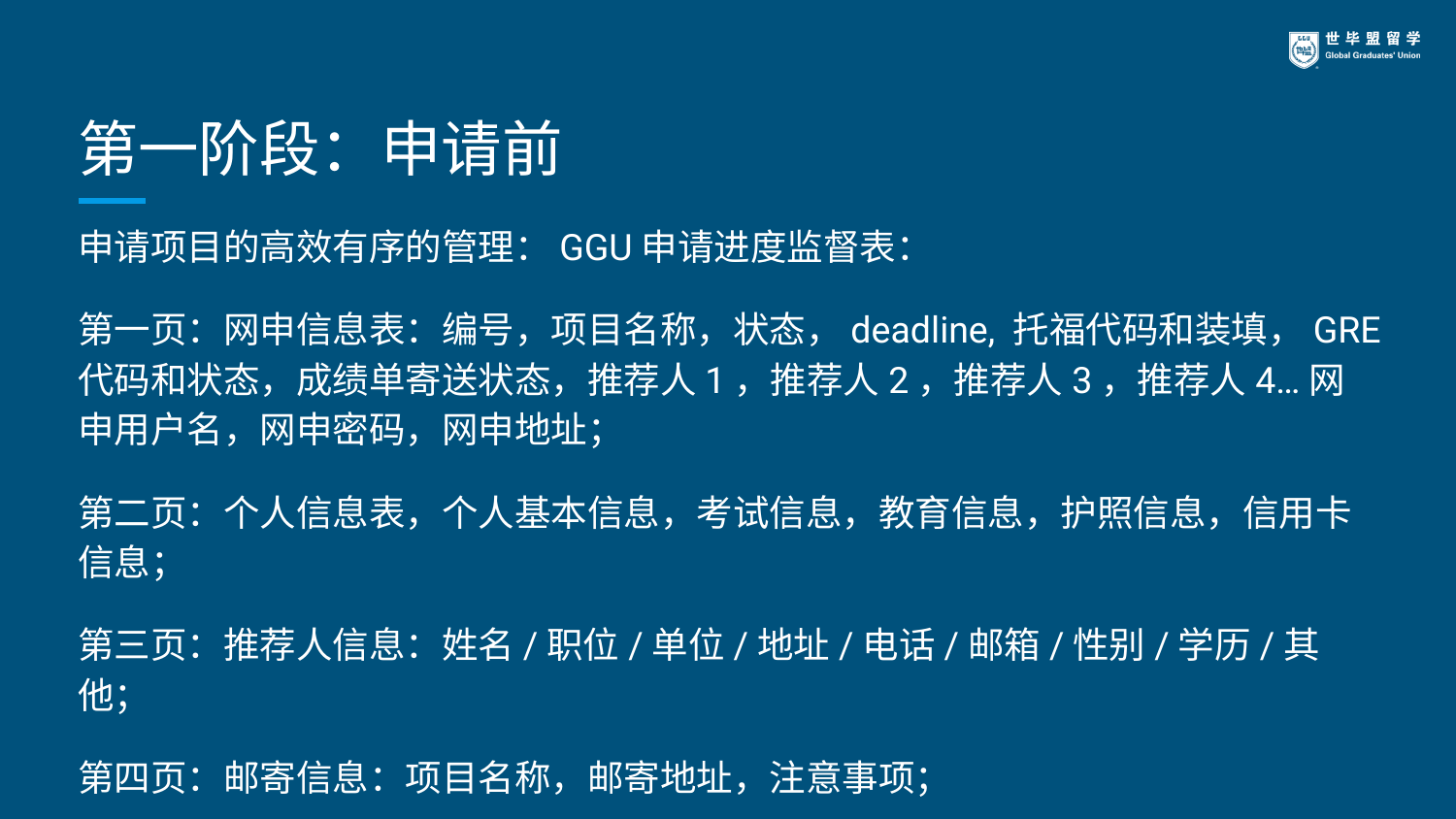

# 第一阶段：申请前
申请项目的高效有序的管理：GGU申请进度监督表：
第一页：网申信息表：编号，项目名称，状态，deadline, 托福代码和装填，GRE代码和状态，成绩单寄送状态，推荐人1，推荐人2，推荐人3，推荐人4…网申用户名，网申密码，网申地址；
第二页：个人信息表，个人基本信息，考试信息，教育信息，护照信息，信用卡信息；
第三页：推荐人信息：姓名/职位/单位/地址/电话/邮箱/性别/学历/其他；
第四页：邮寄信息：项目名称，邮寄地址，注意事项；